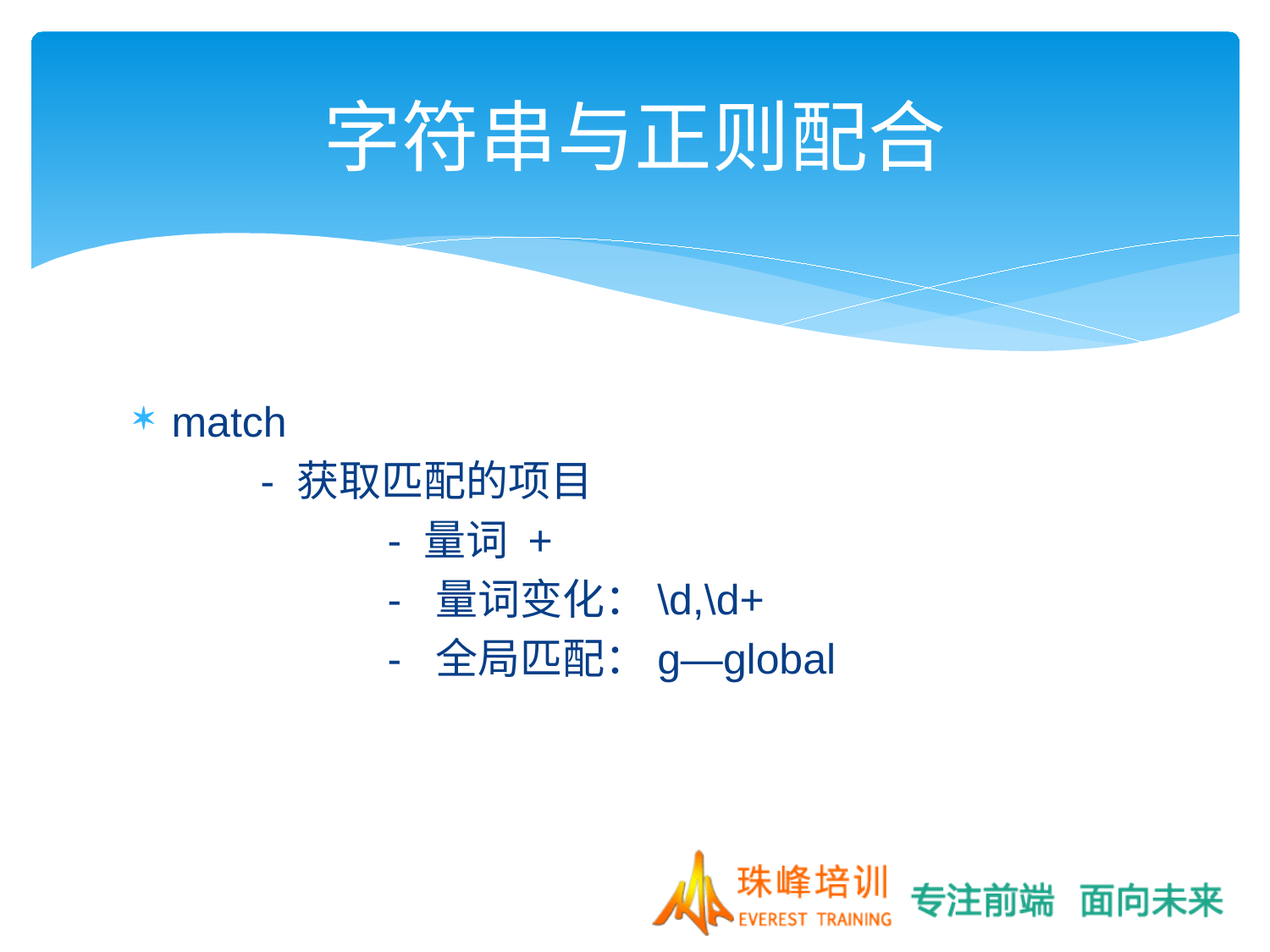

# 字符串与正则配合

match
	- 获取匹配的项目
		- 量词 +
		-  量词变化：\d,\d+
		-  全局匹配：g—global